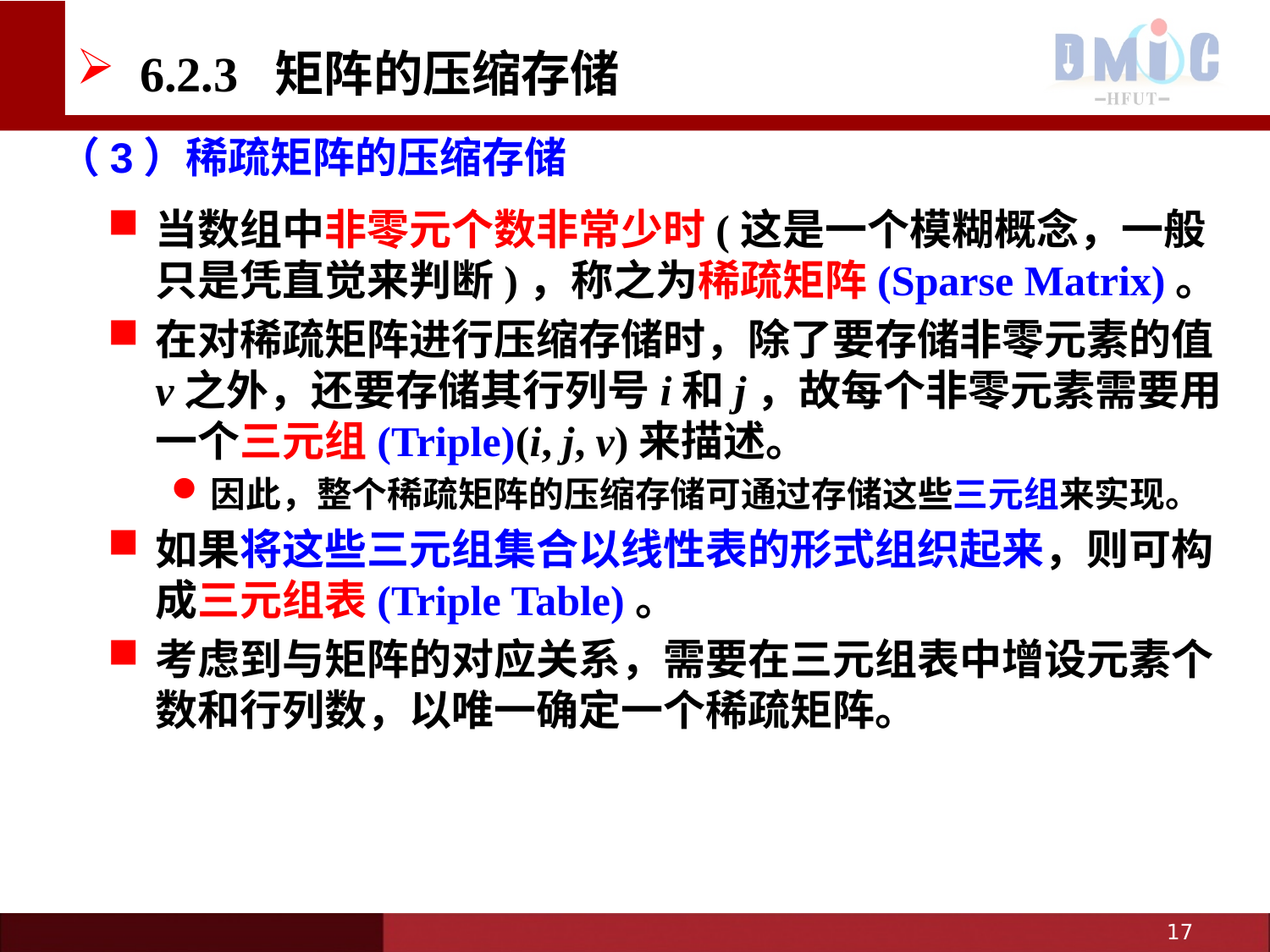

17
6.2.3  矩阵的压缩存储
# （3）稀疏矩阵的压缩存储
当数组中非零元个数非常少时(这是一个模糊概念，一般只是凭直觉来判断)，称之为稀疏矩阵(Sparse Matrix)。
在对稀疏矩阵进行压缩存储时，除了要存储非零元素的值 v之外，还要存储其行列号i和j，故每个非零元素需要用一个三元组(Triple)(i, j, v)来描述。
因此，整个稀疏矩阵的压缩存储可通过存储这些三元组来实现。
如果将这些三元组集合以线性表的形式组织起来，则可构成三元组表(Triple Table)。
考虑到与矩阵的对应关系，需要在三元组表中增设元素个数和行列数，以唯一确定一个稀疏矩阵。